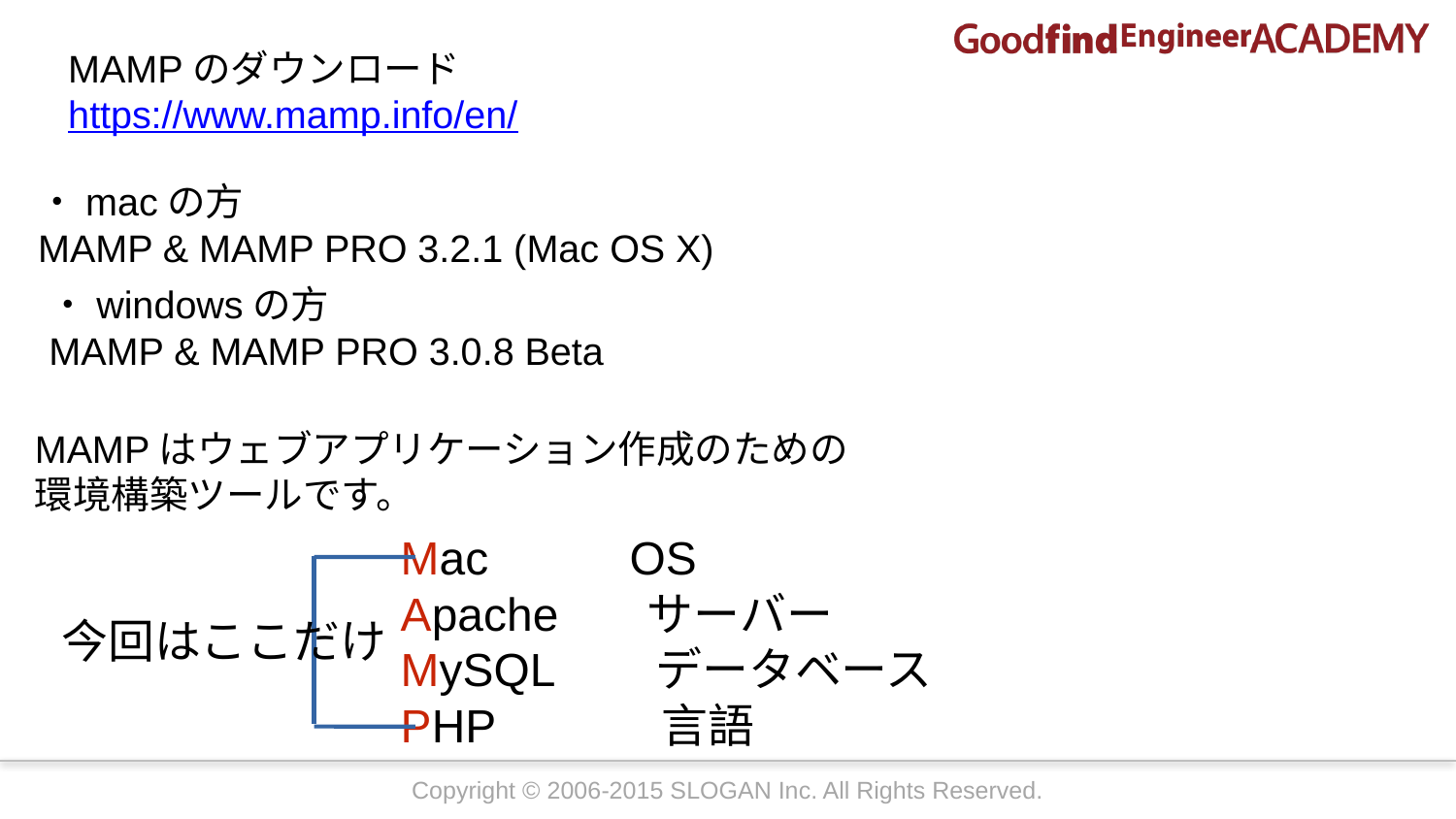

MAMPのダウンロード
https://www.mamp.info/en/
・macの方
MAMP & MAMP PRO 3.2.1 (Mac OS X)
・windowsの方
MAMP & MAMP PRO 3.0.8 Beta
MAMPはウェブアプリケーション作成のための
環境構築ツールです。
Mac           OS
Apache      サーバー
MySQL       データベース
PHP            言語

今回はここだけ